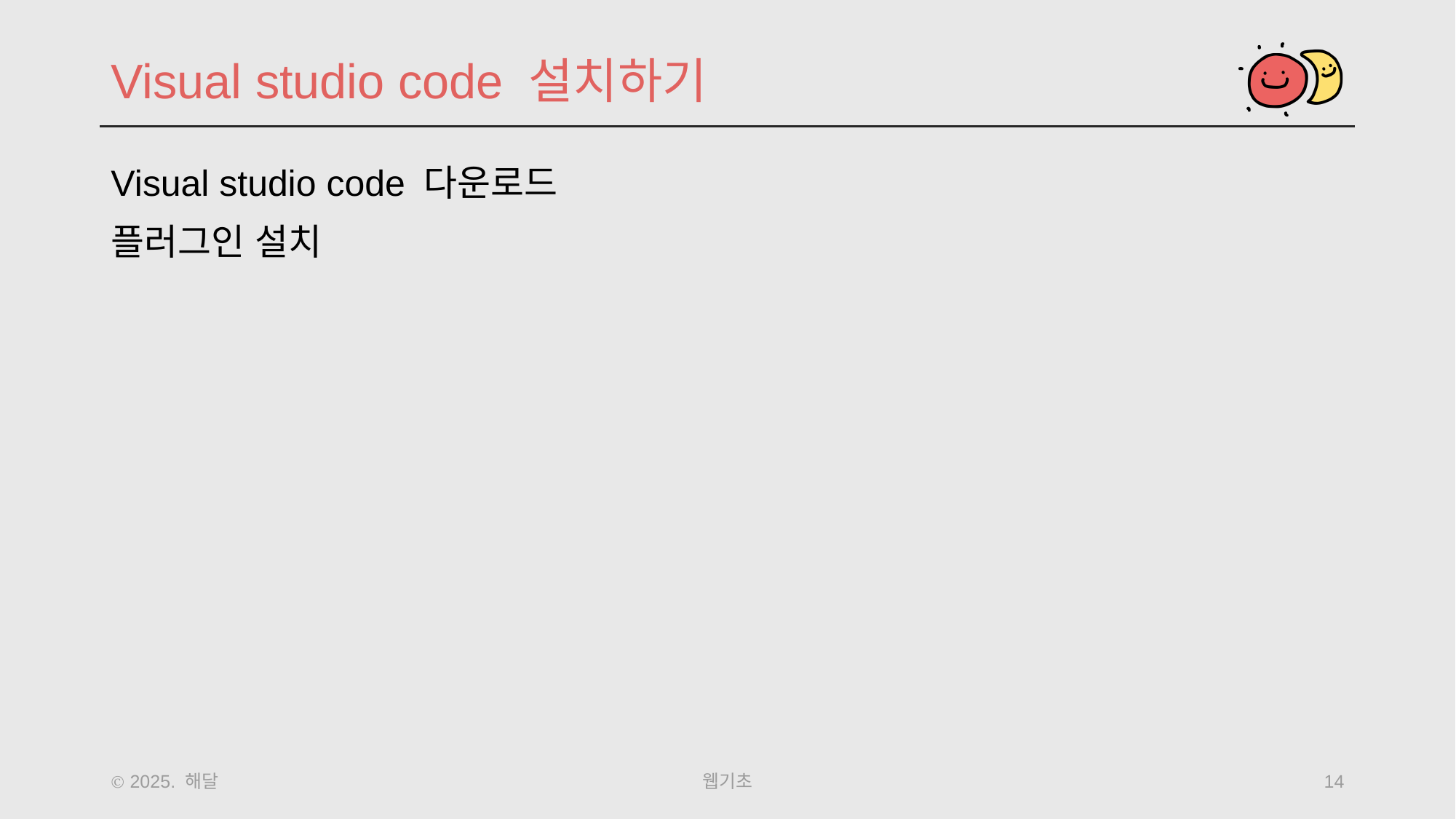

Visual studio code 설치하기
Visual studio code 다운로드
플러그인 설치
Ⓒ 2025. 해달
웹기초
14